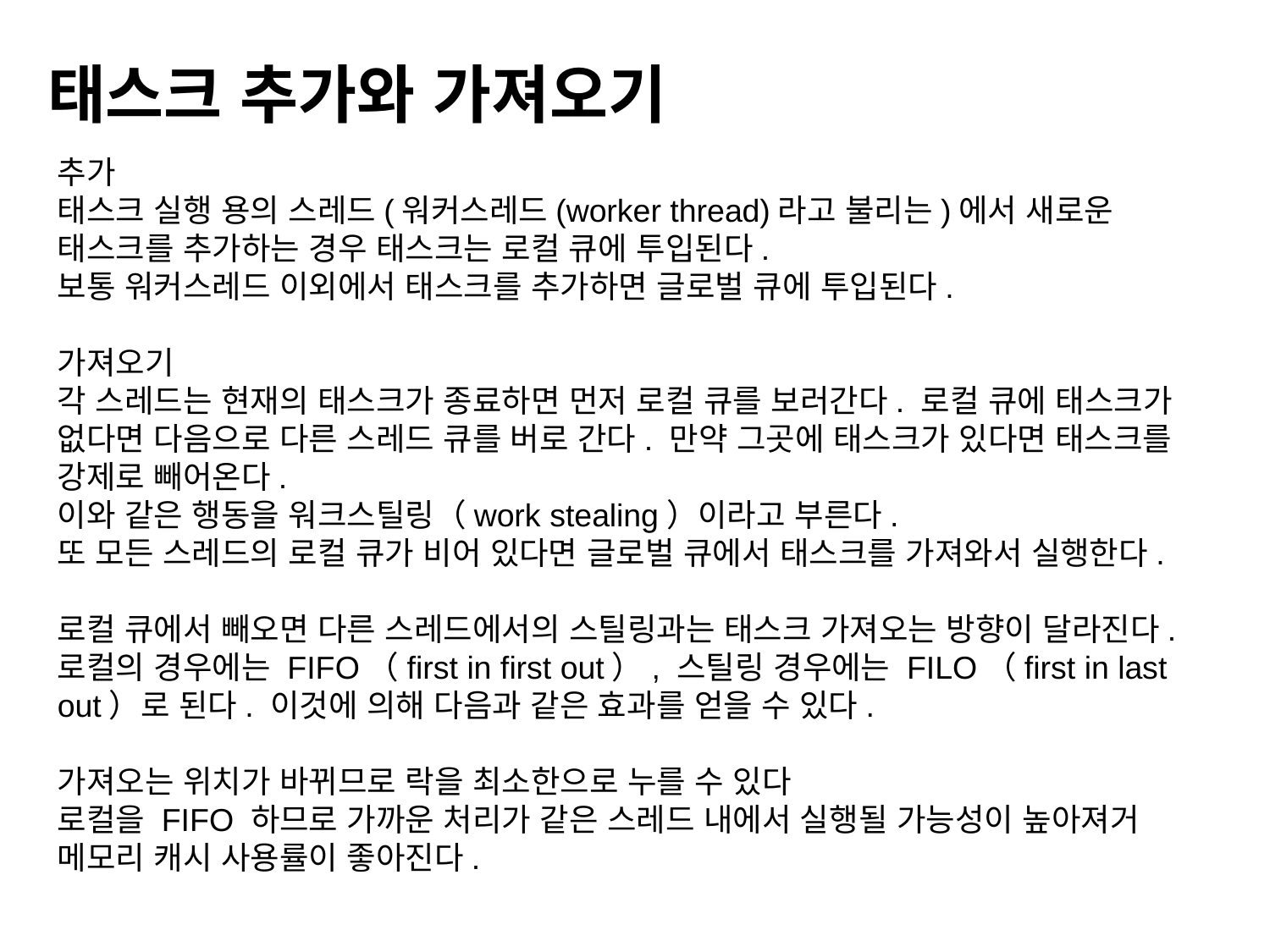

태스크 추가와 가져오기
추가
태스크 실행 용의 스레드(워커스레드(worker thread)라고 불리는)에서 새로운 태스크를 추가하는 경우 태스크는 로컬 큐에 투입된다.
보통 워커스레드 이외에서 태스크를 추가하면 글로벌 큐에 투입된다.

가져오기
각 스레드는 현재의 태스크가 종료하면 먼저 로컬 큐를 보러간다. 로컬 큐에 태스크가 없다면 다음으로 다른 스레드 큐를 버로 간다. 만약 그곳에 태스크가 있다면 태스크를 강제로 빼어온다.
이와 같은 행동을 워크스틸링（work stealing）이라고 부른다.
또 모든 스레드의 로컬 큐가 비어 있다면 글로벌 큐에서 태스크를 가져와서 실행한다.

로컬 큐에서 빼오면 다른 스레드에서의 스틸링과는 태스크 가져오는 방향이 달라진다. 로컬의 경우에는 FIFO（first in first out）, 스틸링 경우에는 FILO（first in last out）로 된다. 이것에 의해 다음과 같은 효과를 얻을 수 있다.

가져오는 위치가 바뀌므로 락을 최소한으로 누를 수 있다
로컬을 FIFO 하므로 가까운 처리가 같은 스레드 내에서 실행될 가능성이 높아져거 메모리 캐시 사용률이 좋아진다.